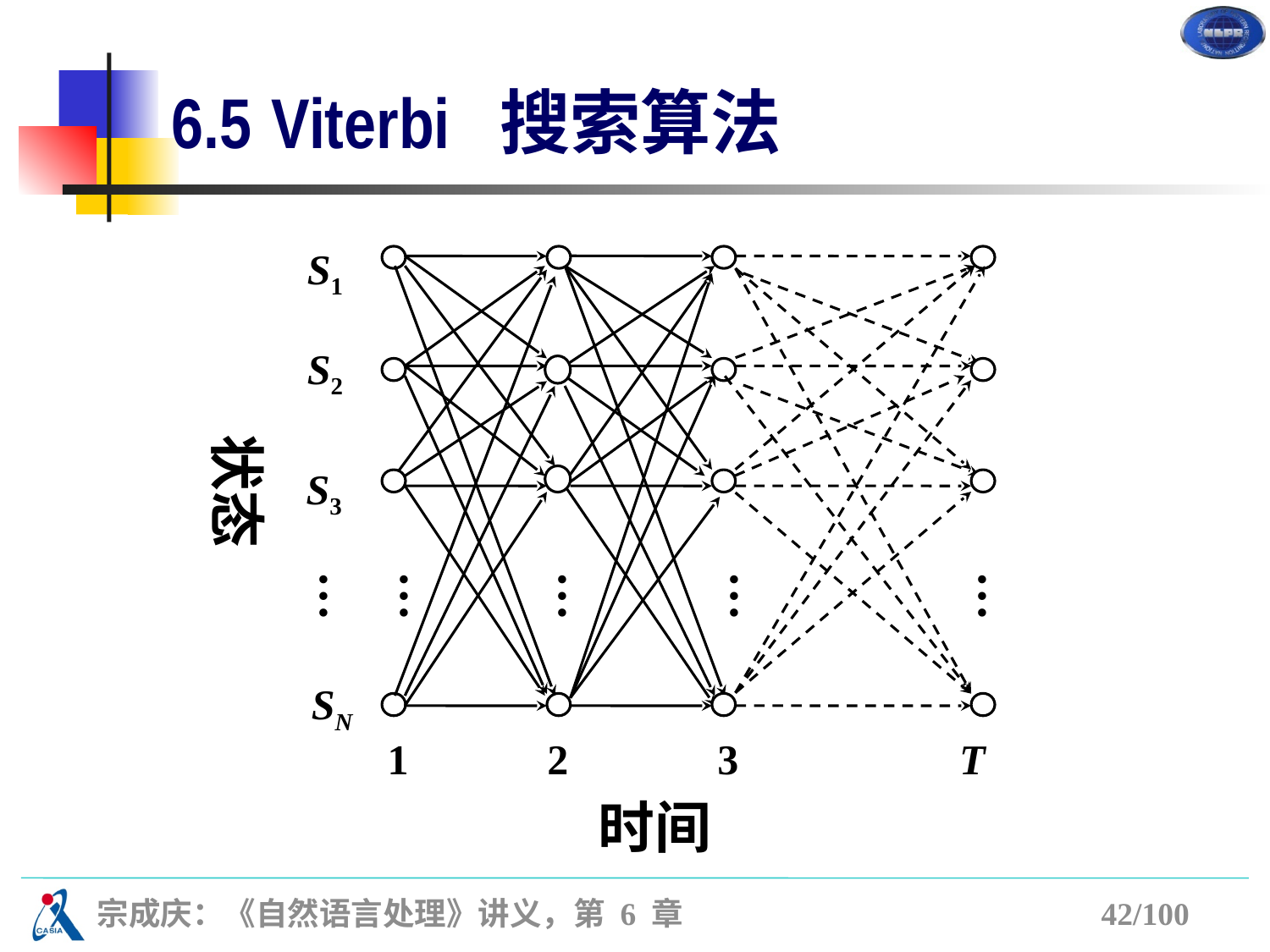

# 6.5 Viterbi  搜索算法
S1
S2
S3
 SN

1
2
3
T
时间
状态
…
…
…
…
…